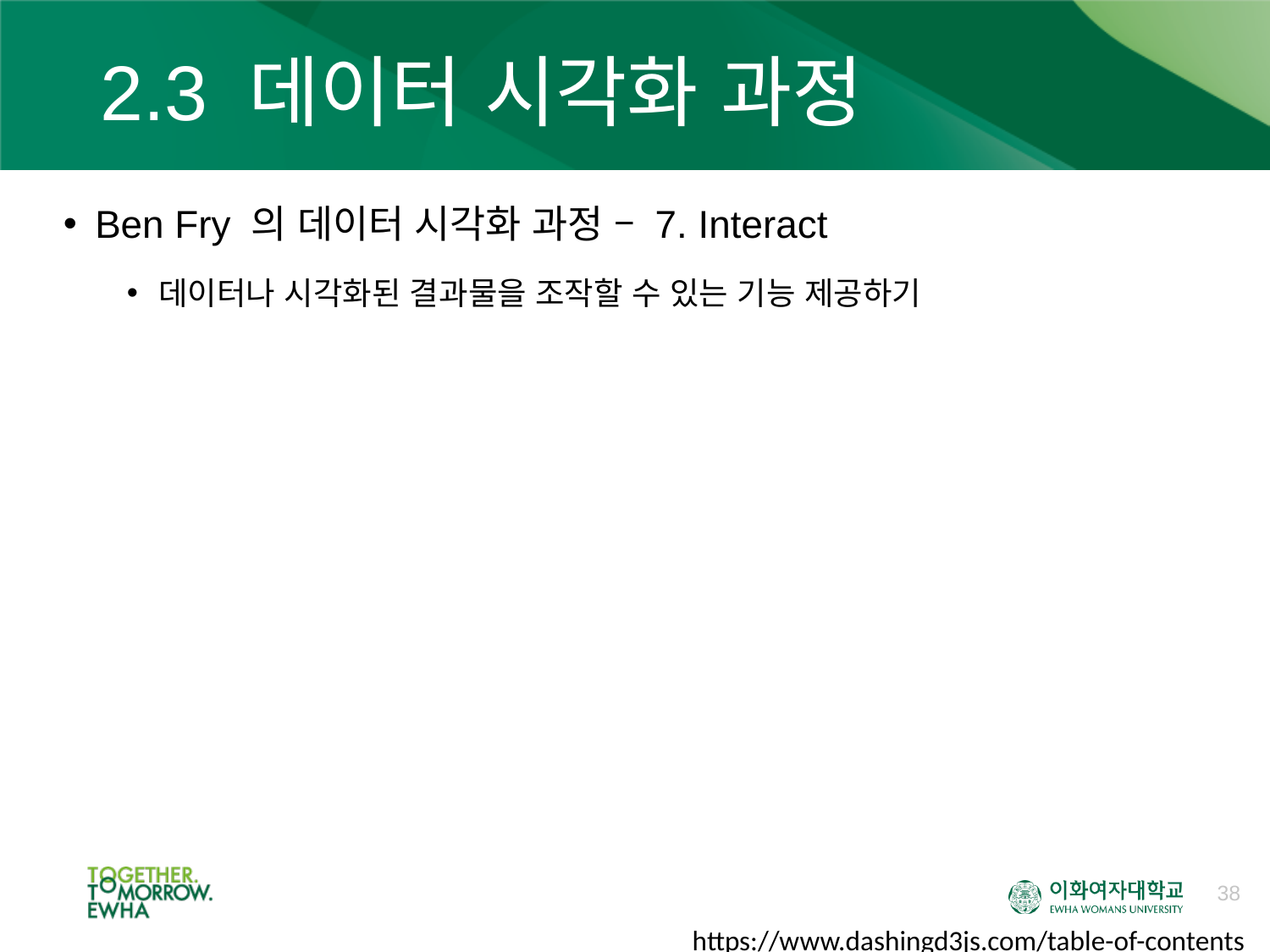

# 2.3 데이터 시각화 과정
Ben Fry 의 데이터 시각화 과정 – 7. Interact
데이터나 시각화된 결과물을 조작할 수 있는 기능 제공하기
38
https://www.dashingd3js.com/table-of-contents